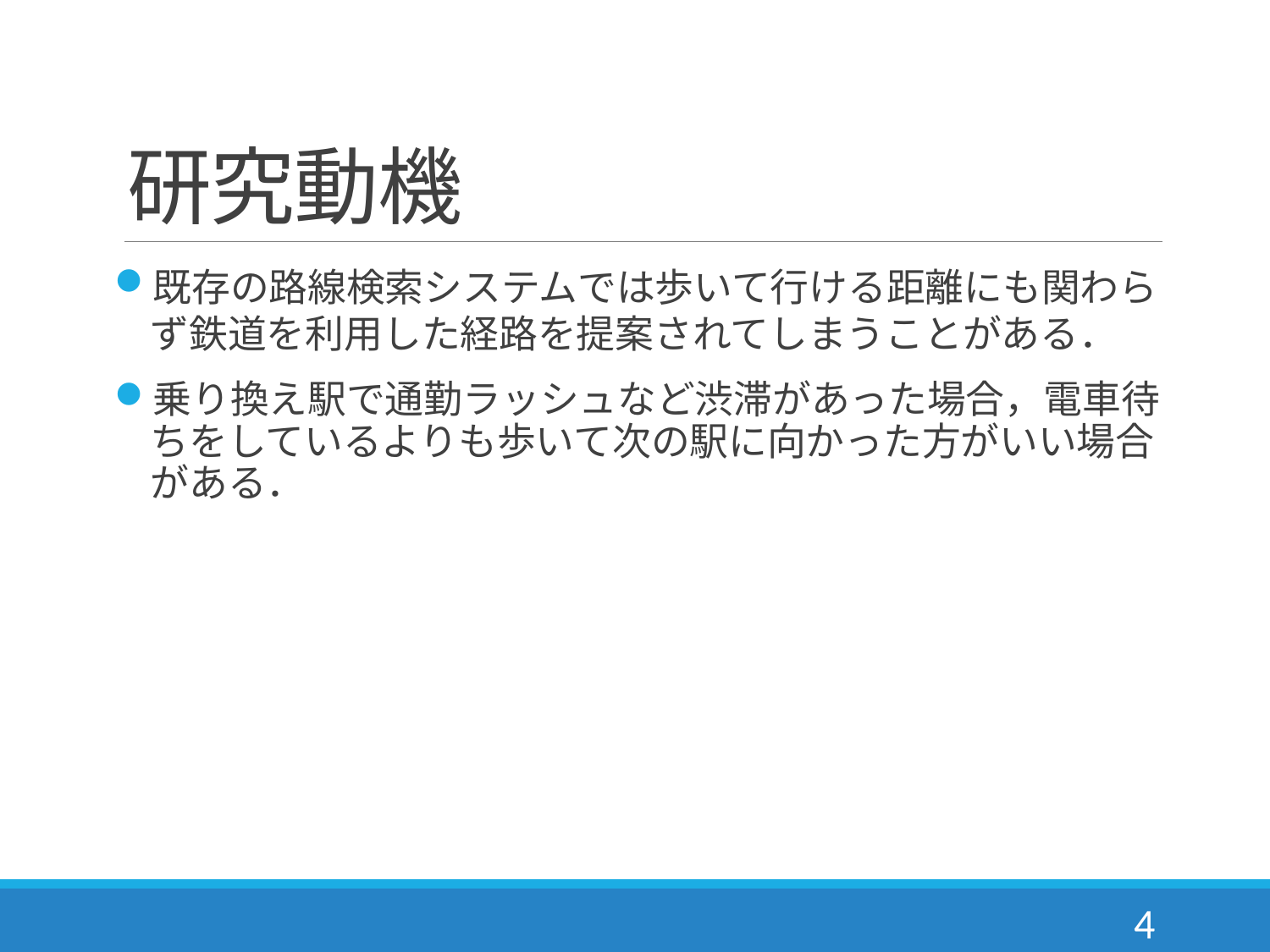

# 研究動機
既存の路線検索システムでは歩いて行ける距離にも関わらず鉄道を利用した経路を提案されてしまうことがある．
乗り換え駅で通勤ラッシュなど渋滞があった場合，電車待ちをしているよりも歩いて次の駅に向かった方がいい場合がある．
4